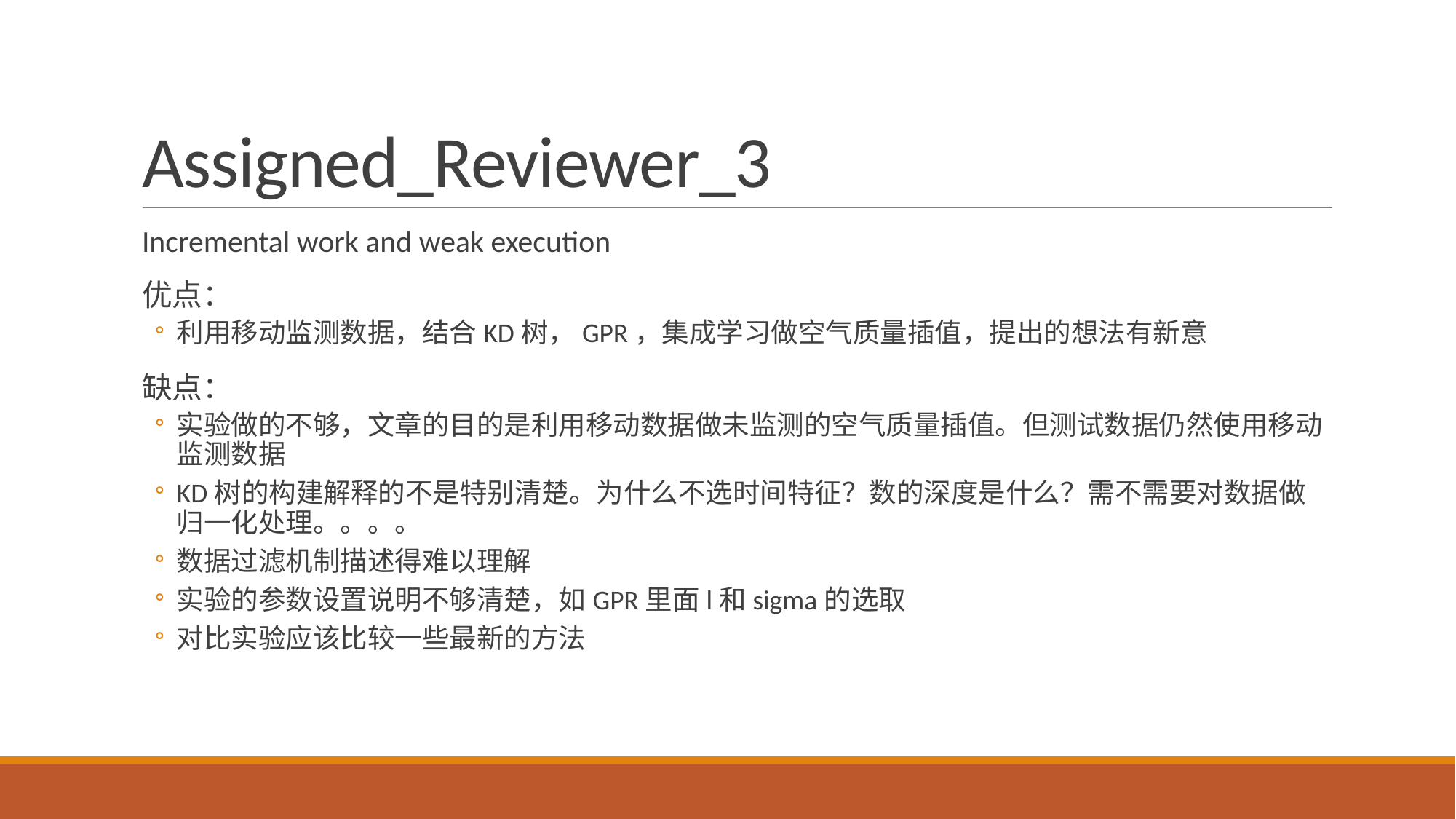

# Assigned_Reviewer_3
Incremental work and weak execution
优点：
利用移动监测数据，结合KD树，GPR，集成学习做空气质量插值，提出的想法有新意
缺点：
实验做的不够，文章的目的是利用移动数据做未监测的空气质量插值。但测试数据仍然使用移动监测数据
KD树的构建解释的不是特别清楚。为什么不选时间特征？数的深度是什么？需不需要对数据做归一化处理。。。。
数据过滤机制描述得难以理解
实验的参数设置说明不够清楚，如GPR里面l和sigma的选取
对比实验应该比较一些最新的方法